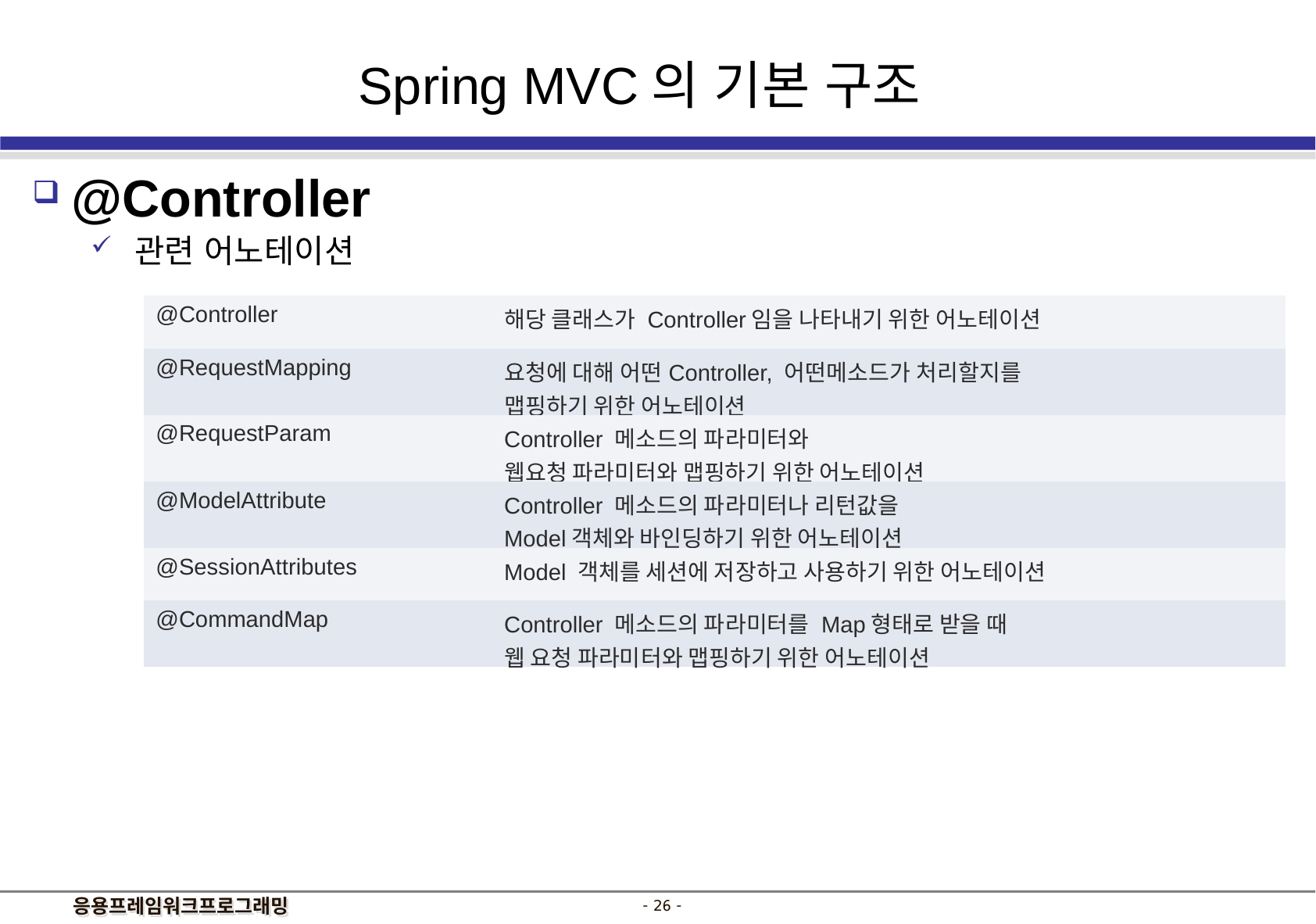

Spring MVC의 기본 구조
 @Controller
관련 어노테이션
| @Controller | 해당 클래스가 Controller임을 나타내기 위한 어노테이션 |
| --- | --- |
| @RequestMapping | 요청에 대해 어떤Controller, 어떤메소드가 처리할지를 맵핑하기 위한 어노테이션 |
| @RequestParam | Controller 메소드의 파라미터와 웹요청 파라미터와 맵핑하기 위한 어노테이션 |
| @ModelAttribute | Controller 메소드의 파라미터나 리턴값을 Model객체와 바인딩하기 위한 어노테이션 |
| @SessionAttributes | Model 객체를 세션에 저장하고 사용하기 위한 어노테이션 |
| @CommandMap | Controller 메소드의 파라미터를 Map형태로 받을 때 웹 요청 파라미터와 맵핑하기 위한 어노테이션 |
- 26 -